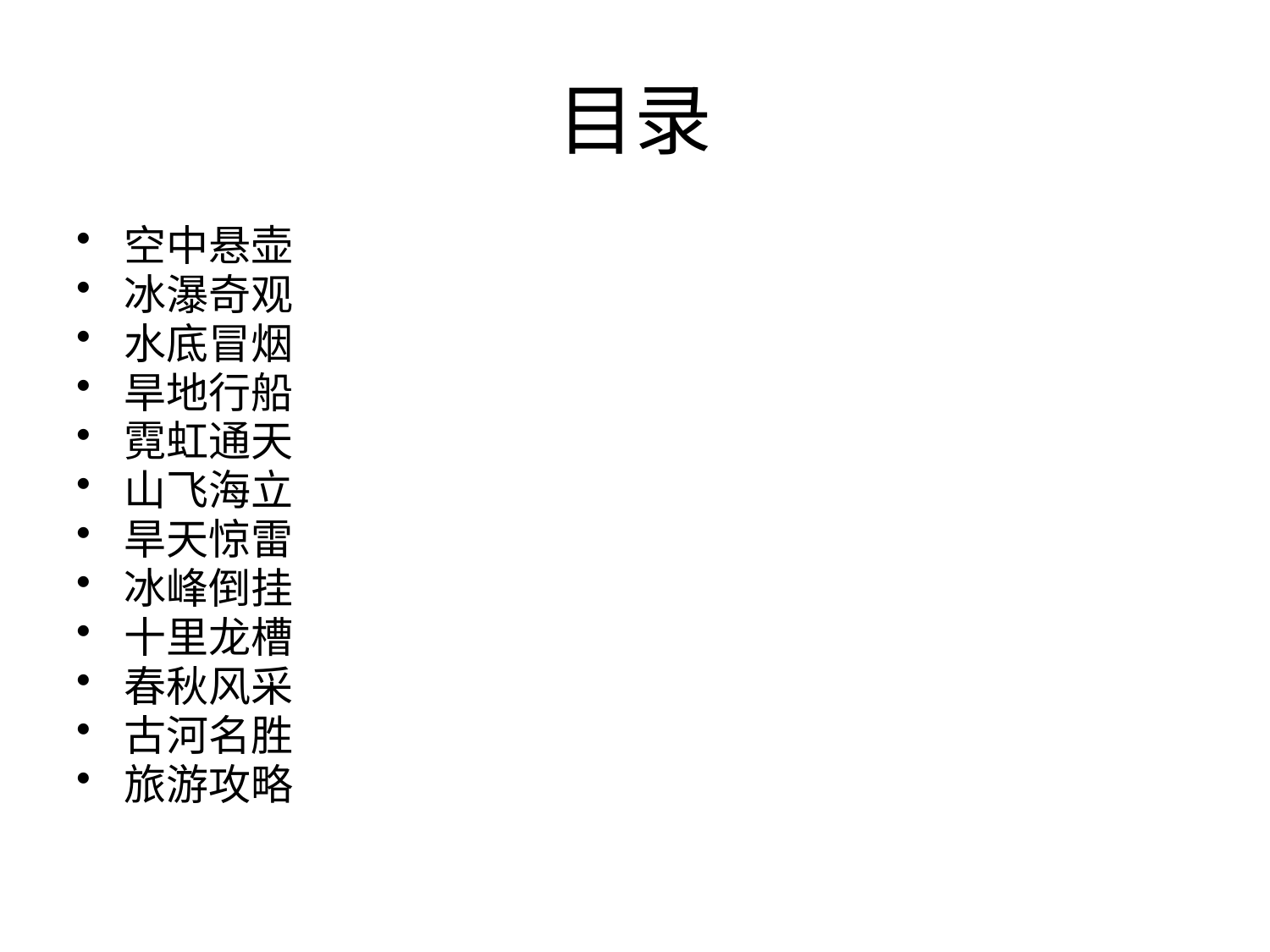

# 目录
空中悬壶
冰瀑奇观
水底冒烟
旱地行船
霓虹通天
山飞海立
旱天惊雷
冰峰倒挂
十里龙槽
春秋风采
古河名胜
旅游攻略